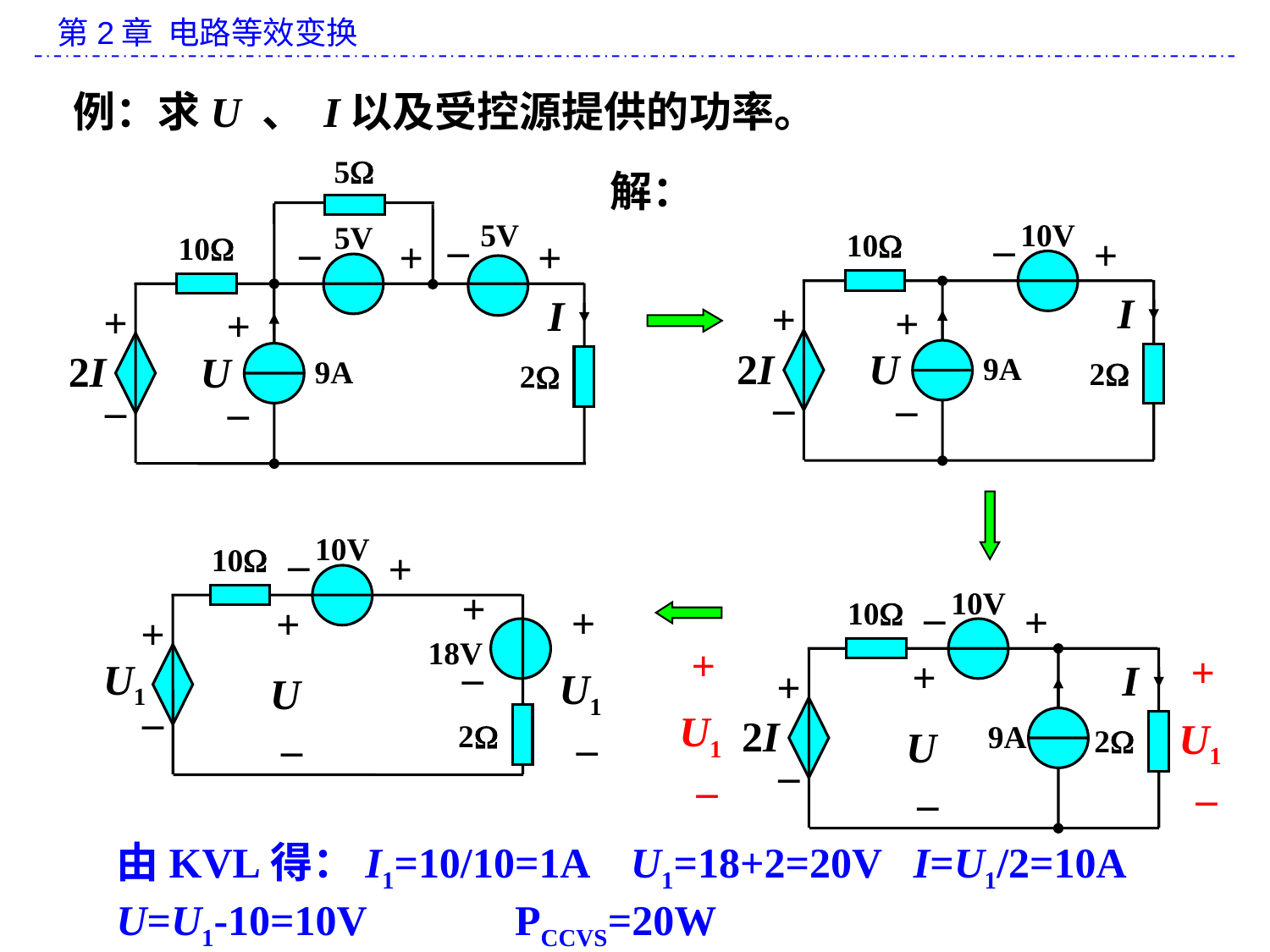

例：求U 、 I以及受控源提供的功率。
5Ω

_

_
5V
5V
10Ω
+
+

I

+
+

2I
U
9A
2Ω

_
_

解：
_
10V
10Ω
+

I

+
+

2I
U
9A
2Ω

_
_

_
10V
10Ω
+

+

+
+

+

18V
_
U1
U1
U

_
_
_
2Ω

_
10V
10Ω
+

+
I

+

2I
9A
U
2Ω

_

_

+
U1
_
+
U1
_
由KVL得：I1=10/10=1A    U1=18+2=20V   I=U1/2=10A
U=U1-10=10V              PCCVS=20W